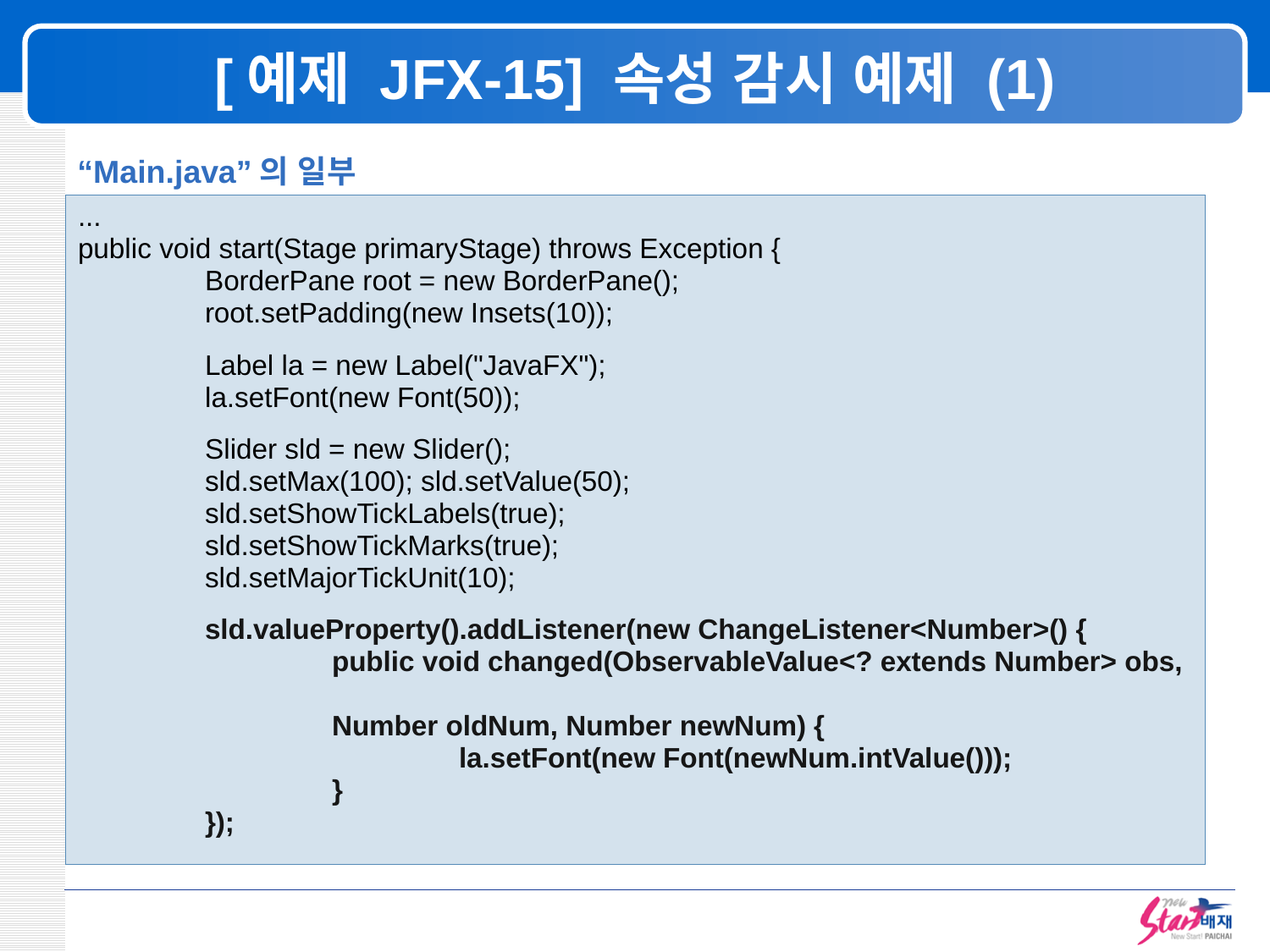

# [예제 JFX-15] 속성 감시 예제 (1)
“Main.java”의 일부
...
public void start(Stage primaryStage) throws Exception {
	BorderPane root = new BorderPane();
	root.setPadding(new Insets(10));

	Label la = new Label("JavaFX");
	la.setFont(new Font(50));

	Slider sld = new Slider();
	sld.setMax(100); sld.setValue(50);
	sld.setShowTickLabels(true);
	sld.setShowTickMarks(true);
	sld.setMajorTickUnit(10);

	sld.valueProperty().addListener(new ChangeListener<Number>() {
		public void changed(ObservableValue<? extends Number> obs,
										Number oldNum, Number newNum) {
			la.setFont(new Font(newNum.intValue()));
		}
	});